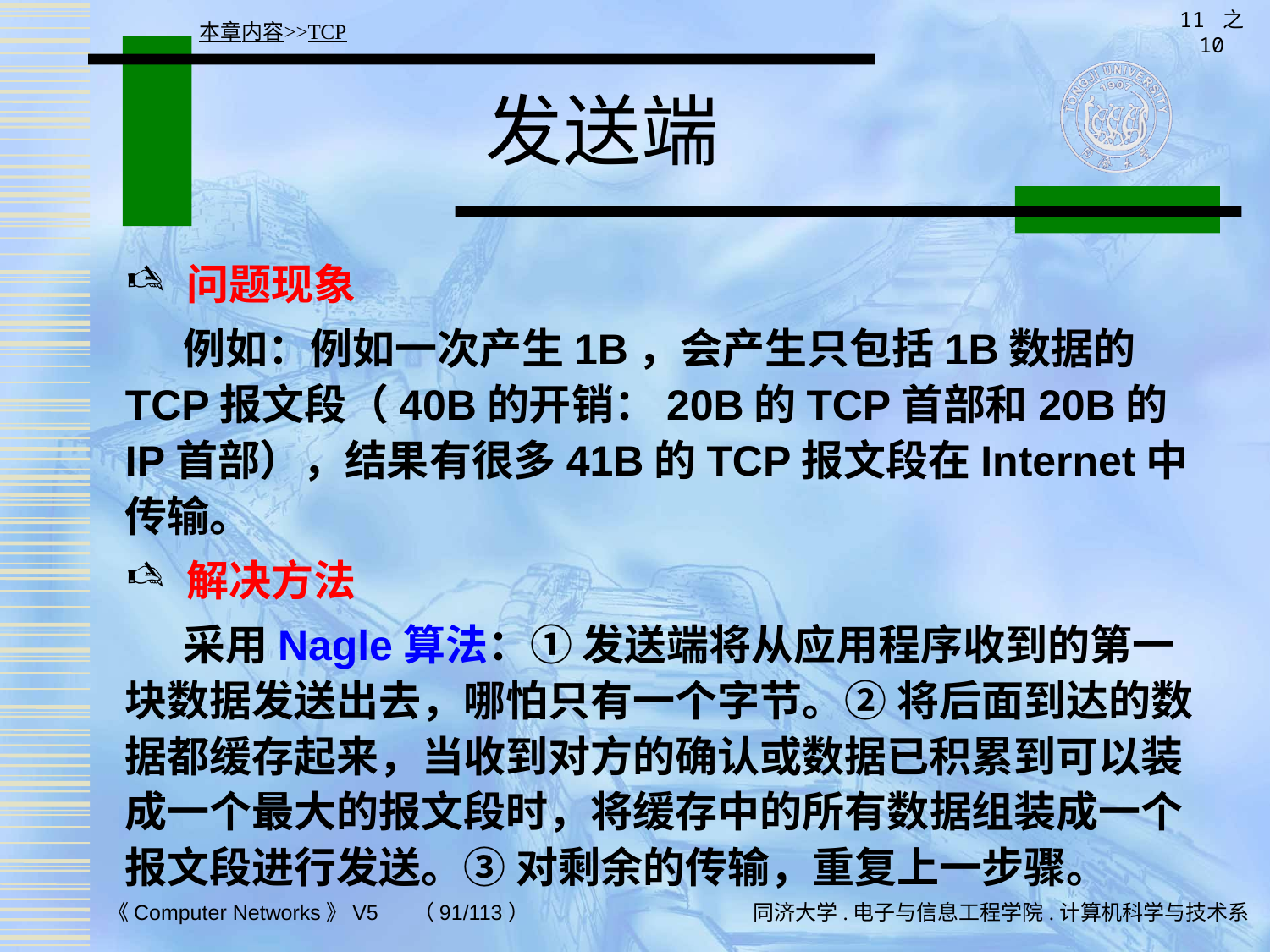

11 之 10
本章内容>>TCP
# 发送端
问题现象
     例如：例如一次产生1B，会产生只包括1B数据的TCP报文段（40B的开销：20B的TCP首部和20B的IP首部），结果有很多41B的TCP报文段在Internet中传输。
解决方法
     采用Nagle算法：① 发送端将从应用程序收到的第一块数据发送出去，哪怕只有一个字节。② 将后面到达的数据都缓存起来，当收到对方的确认或数据已积累到可以装成一个最大的报文段时，将缓存中的所有数据组装成一个报文段进行发送。③ 对剩余的传输，重复上一步骤。